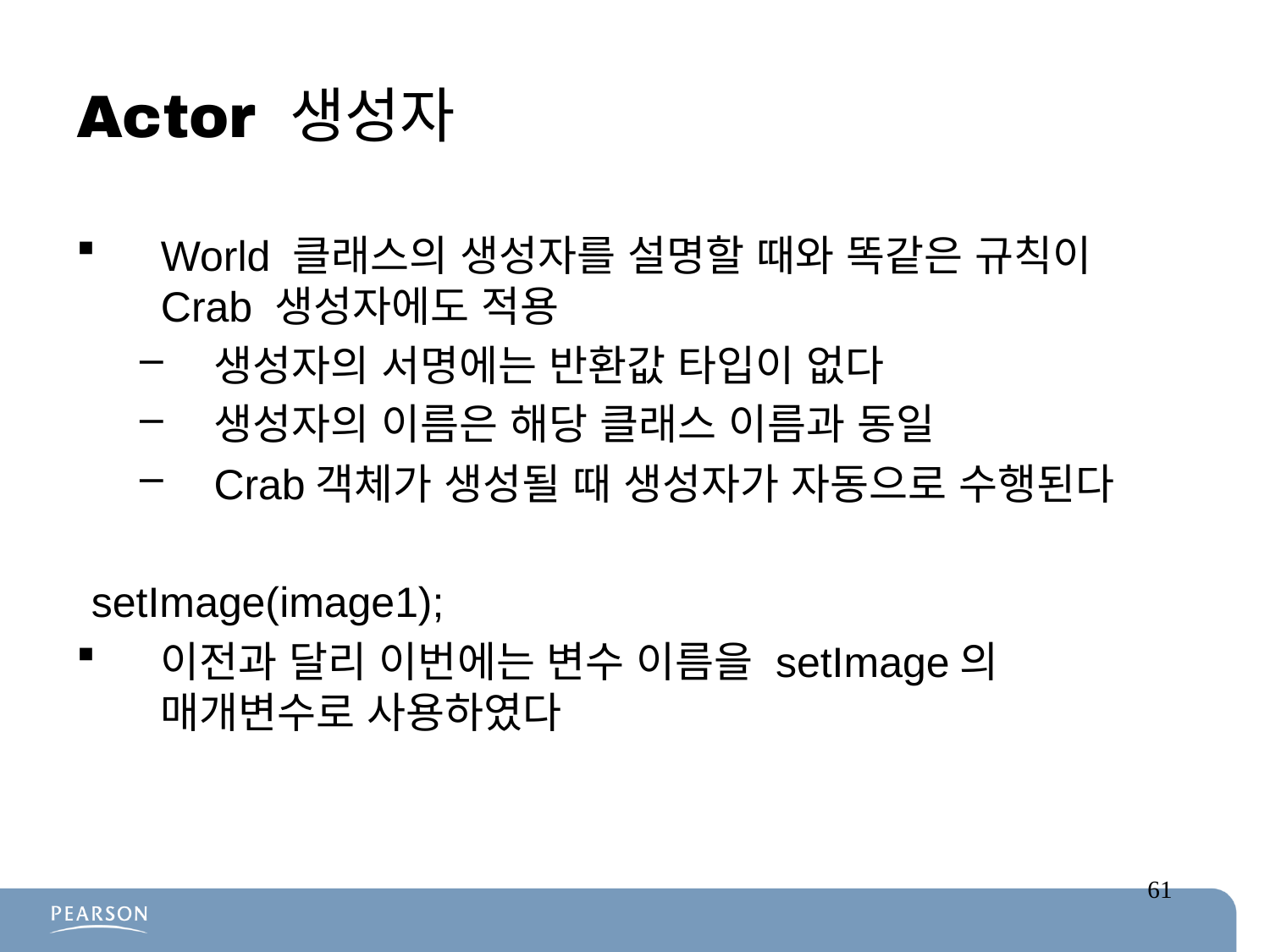

# Actor 생성자
World 클래스의 생성자를 설명할 때와 똑같은 규칙이 Crab 생성자에도 적용
생성자의 서명에는 반환값 타입이 없다
생성자의 이름은 해당 클래스 이름과 동일
Crab객체가 생성될 때 생성자가 자동으로 수행된다

setImage(image1);
이전과 달리 이번에는 변수 이름을 setImage의 매개변수로 사용하였다
61